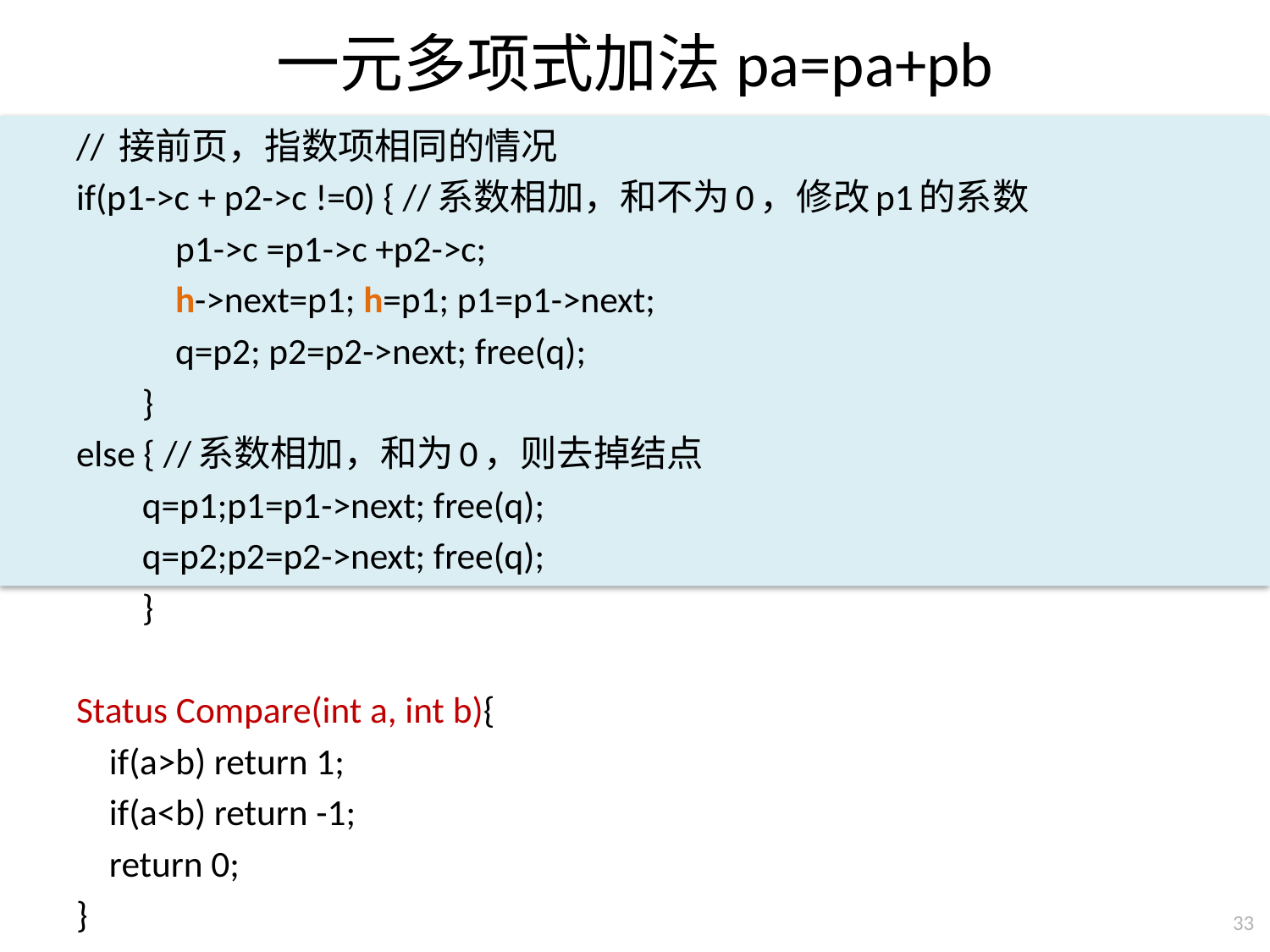

# 一元多项式加法pa=pa+pb

// 接前页，指数项相同的情况
if(p1->c + p2->c !=0) { //系数相加，和不为0，修改p1的系数
            p1->c =p1->c +p2->c;
            h->next=p1; h=p1; p1=p1->next;
            q=p2; p2=p2->next; free(q);
        }
else { //系数相加，和为0，则去掉结点
        q=p1;p1=p1->next; free(q);
        q=p2;p2=p2->next; free(q);
        }

Status Compare(int a, int b){
    if(a>b) return 1;
    if(a<b) return -1;
    return 0;
}
33